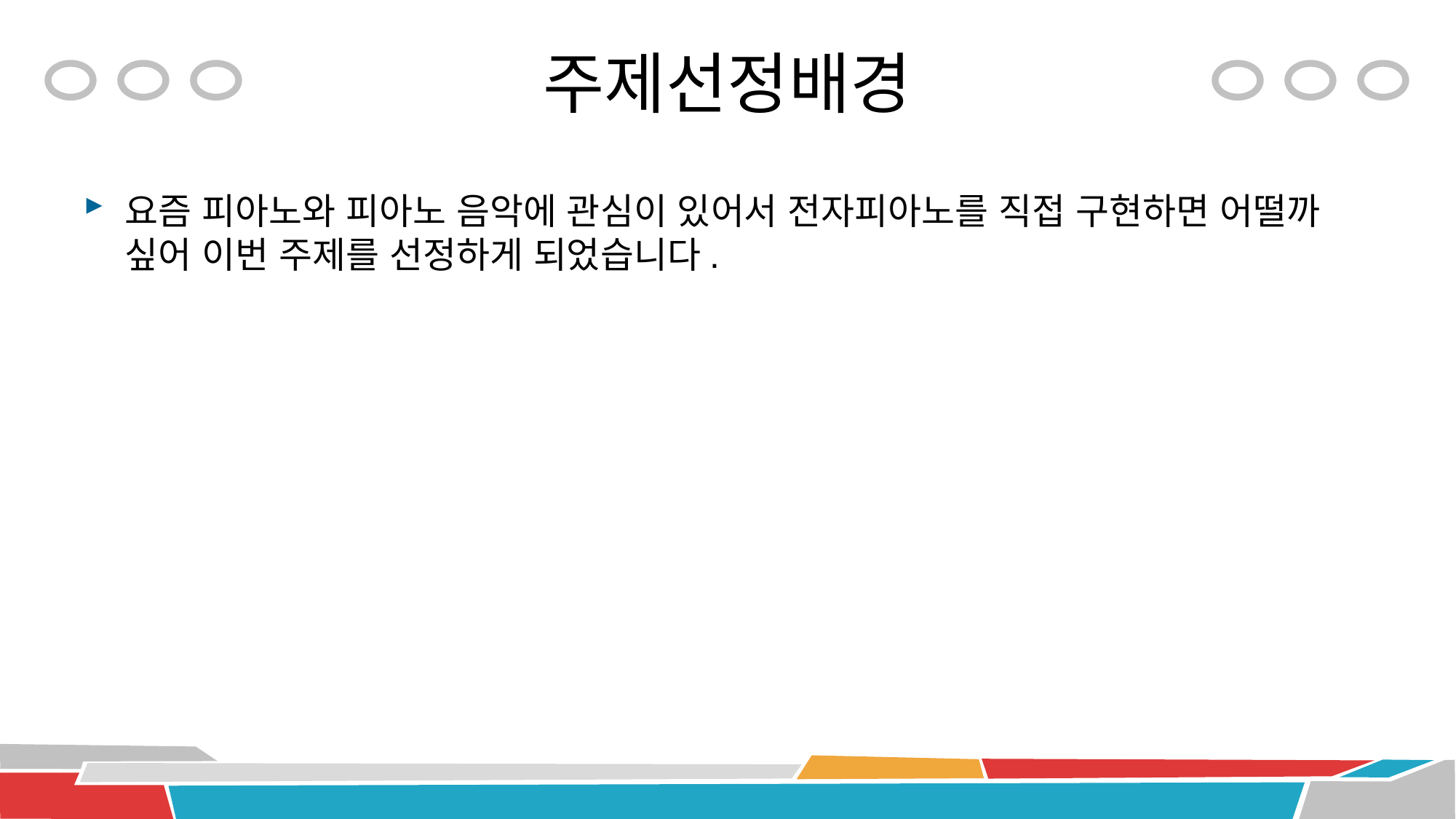

# 주제선정배경
요즘 피아노와 피아노 음악에 관심이 있어서 전자피아노를 직접 구현하면 어떨까 싶어 이번 주제를 선정하게 되었습니다.